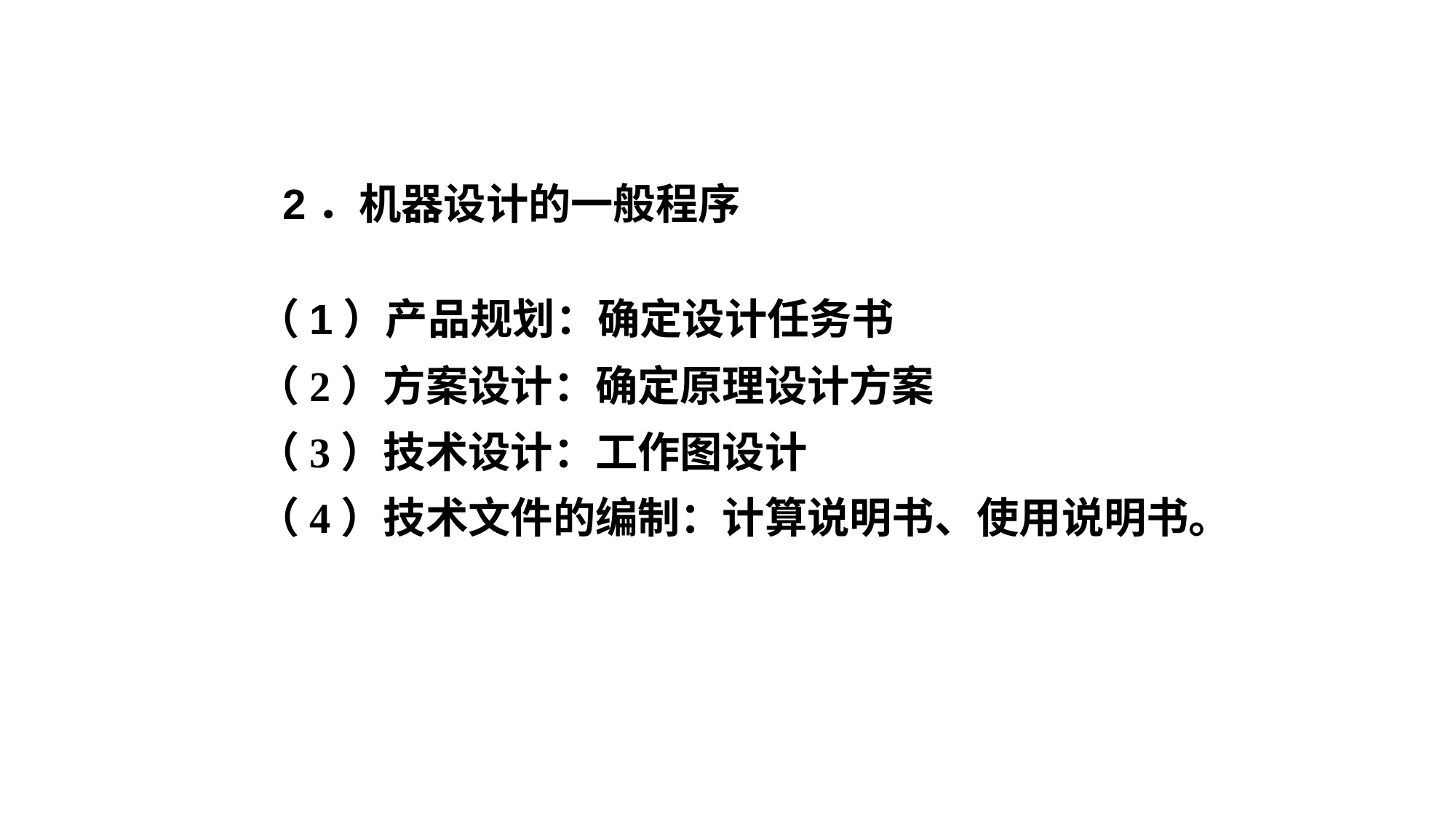

2．机器设计的一般程序
（1）产品规划：确定设计任务书
（2）方案设计：确定原理设计方案
（3）技术设计：工作图设计
（4）技术文件的编制：计算说明书、使用说明书。